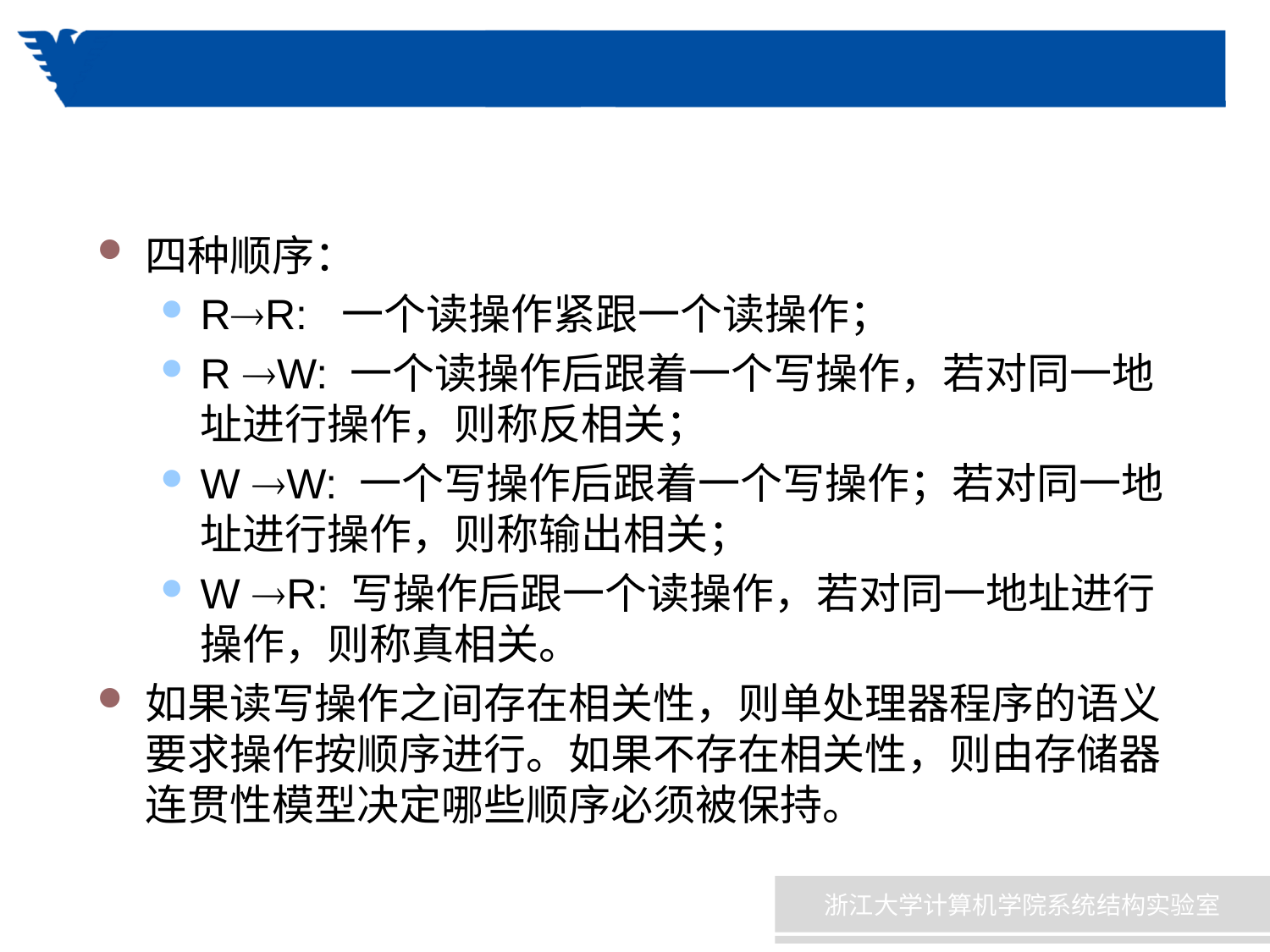

#
四种顺序：
R→R:  一个读操作紧跟一个读操作；
R →W: 一个读操作后跟着一个写操作，若对同一地址进行操作，则称反相关；
W →W: 一个写操作后跟着一个写操作；若对同一地址进行操作，则称输出相关；
W →R: 写操作后跟一个读操作，若对同一地址进行操作，则称真相关。
如果读写操作之间存在相关性，则单处理器程序的语义要求操作按顺序进行。如果不存在相关性，则由存储器连贯性模型决定哪些顺序必须被保持。